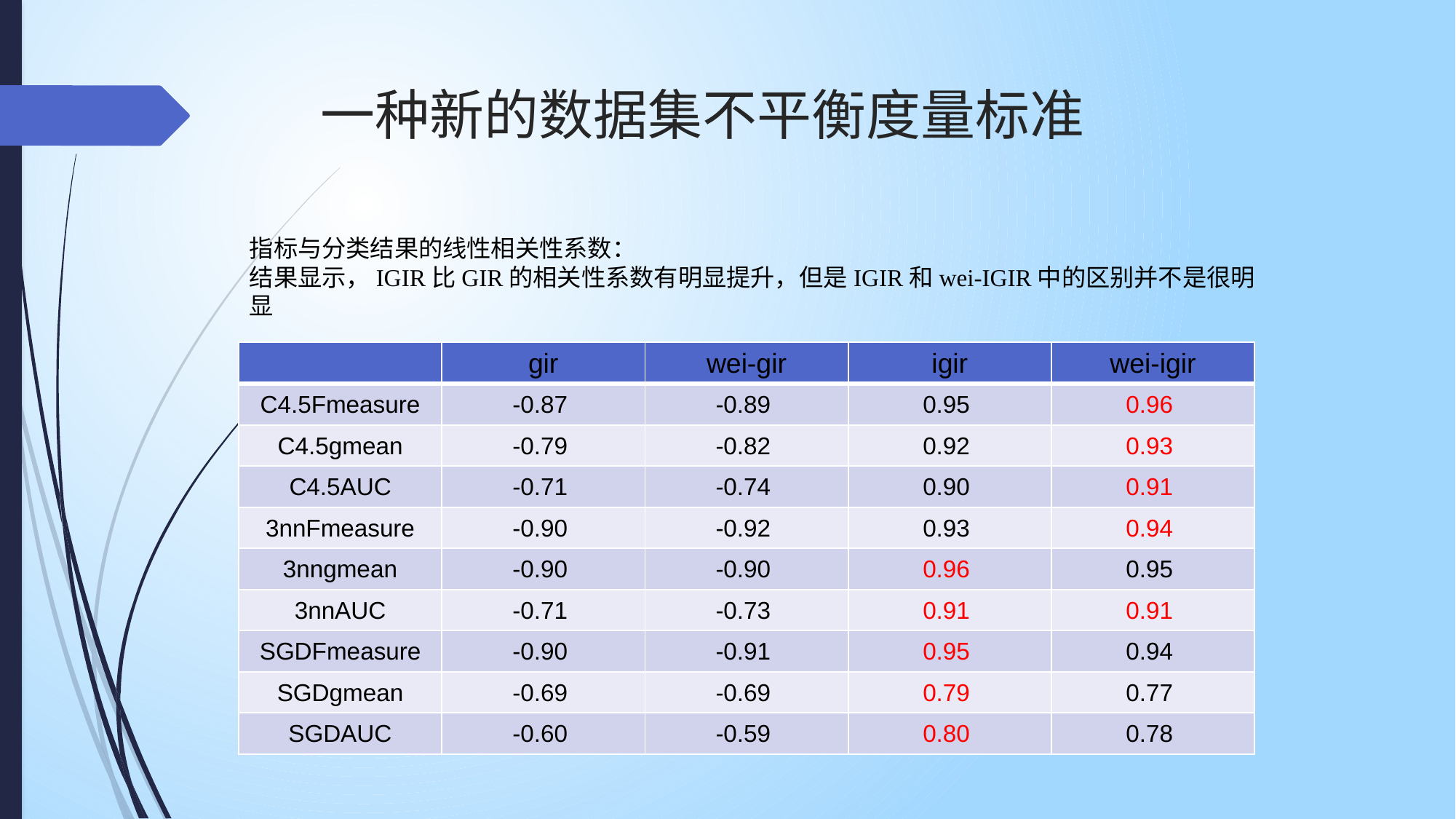

# 一种新的数据集不平衡度量标准
指标与分类结果的线性相关性系数：
结果显示，IGIR比GIR的相关性系数有明显提升，但是IGIR和wei-IGIR中的区别并不是很明显
|  | gir | wei-gir | igir | wei-igir |
| --- | --- | --- | --- | --- |
| C4.5Fmeasure | -0.87 | -0.89 | 0.95 | 0.96 |
| C4.5gmean | -0.79 | -0.82 | 0.92 | 0.93 |
| C4.5AUC | -0.71 | -0.74 | 0.90 | 0.91 |
| 3nnFmeasure | -0.90 | -0.92 | 0.93 | 0.94 |
| 3nngmean | -0.90 | -0.90 | 0.96 | 0.95 |
| 3nnAUC | -0.71 | -0.73 | 0.91 | 0.91 |
| SGDFmeasure | -0.90 | -0.91 | 0.95 | 0.94 |
| SGDgmean | -0.69 | -0.69 | 0.79 | 0.77 |
| SGDAUC | -0.60 | -0.59 | 0.80 | 0.78 |